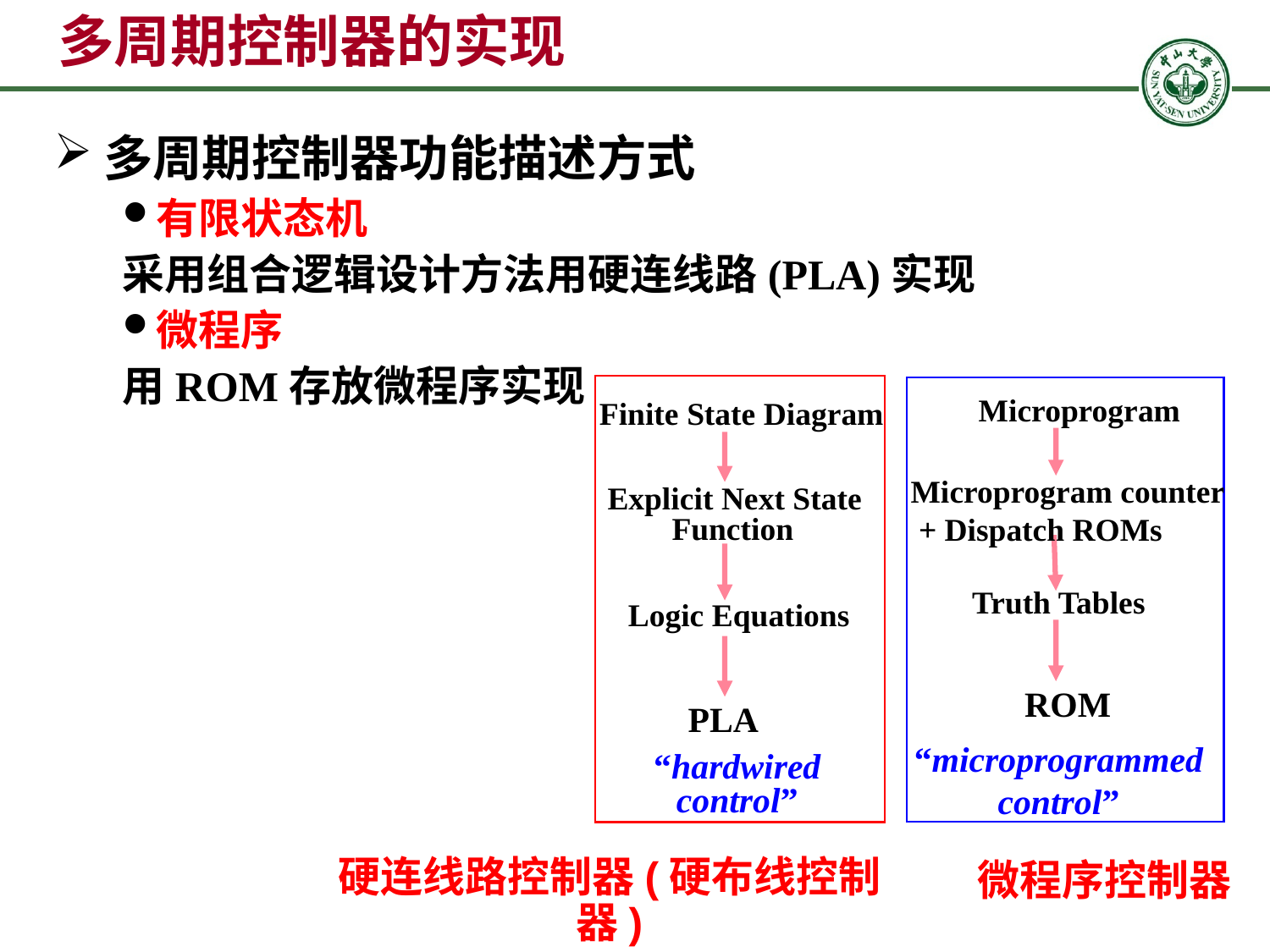

# 多周期控制器的实现
多周期控制器功能描述方式
有限状态机
采用组合逻辑设计方法用硬连线路(PLA)实现
微程序
用ROM存放微程序实现

Finite State Diagram

Explicit Next State
        Function

Logic Equations

PLA
“hardwired control”

Microprogram

Microprogram counter
 + Dispatch ROMs

Truth Tables

ROM
“microprogrammed control”
微程序控制器
硬连线路控制器(硬布线控制器)